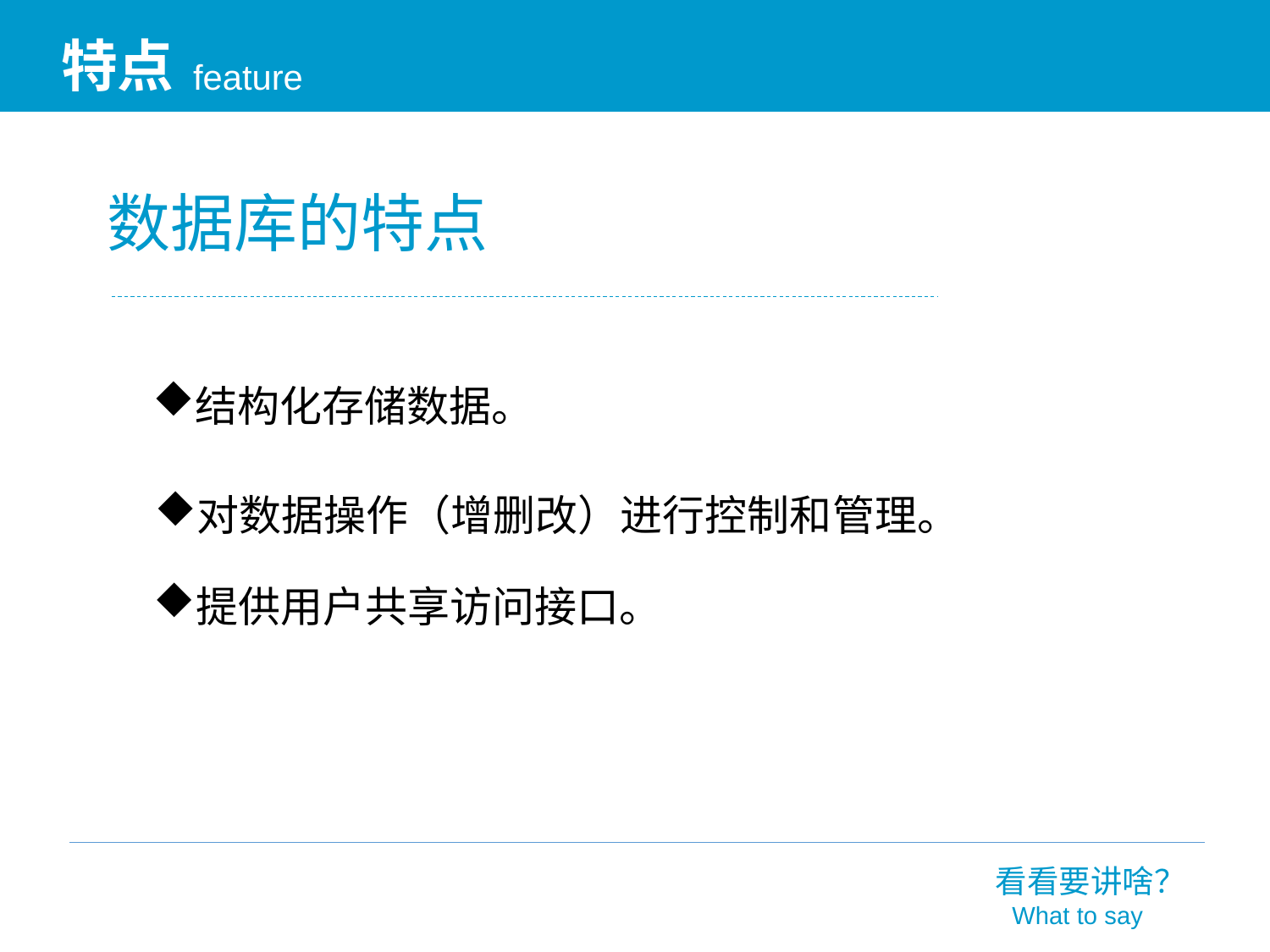

特点
feature
数据库的特点
结构化存储数据。
对数据操作（增删改）进行控制和管理。
提供用户共享访问接口。
看看要讲啥？
What to say